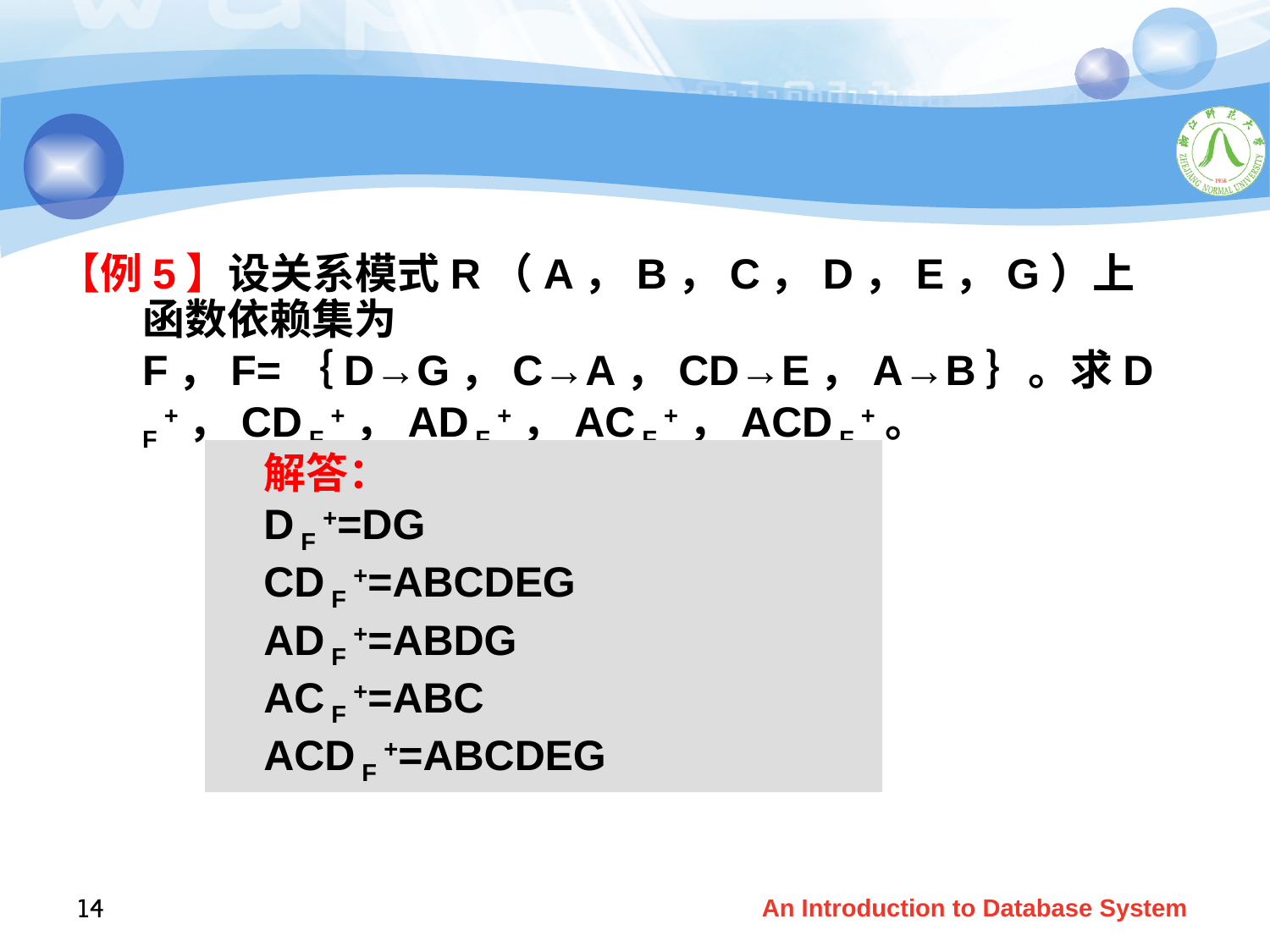

【例5】设关系模式R（A，B，C，D，E，G）上函数依赖集为F，F=｛D→G，C→A，CD→E，A→B｝。求D F +，CD F +，AD F +，AC F +，ACD F +。
解答：
D F +=DG
CD F +=ABCDEG
AD F +=ABDG
AC F +=ABC
ACD F +=ABCDEG
14
An Introduction to Database System